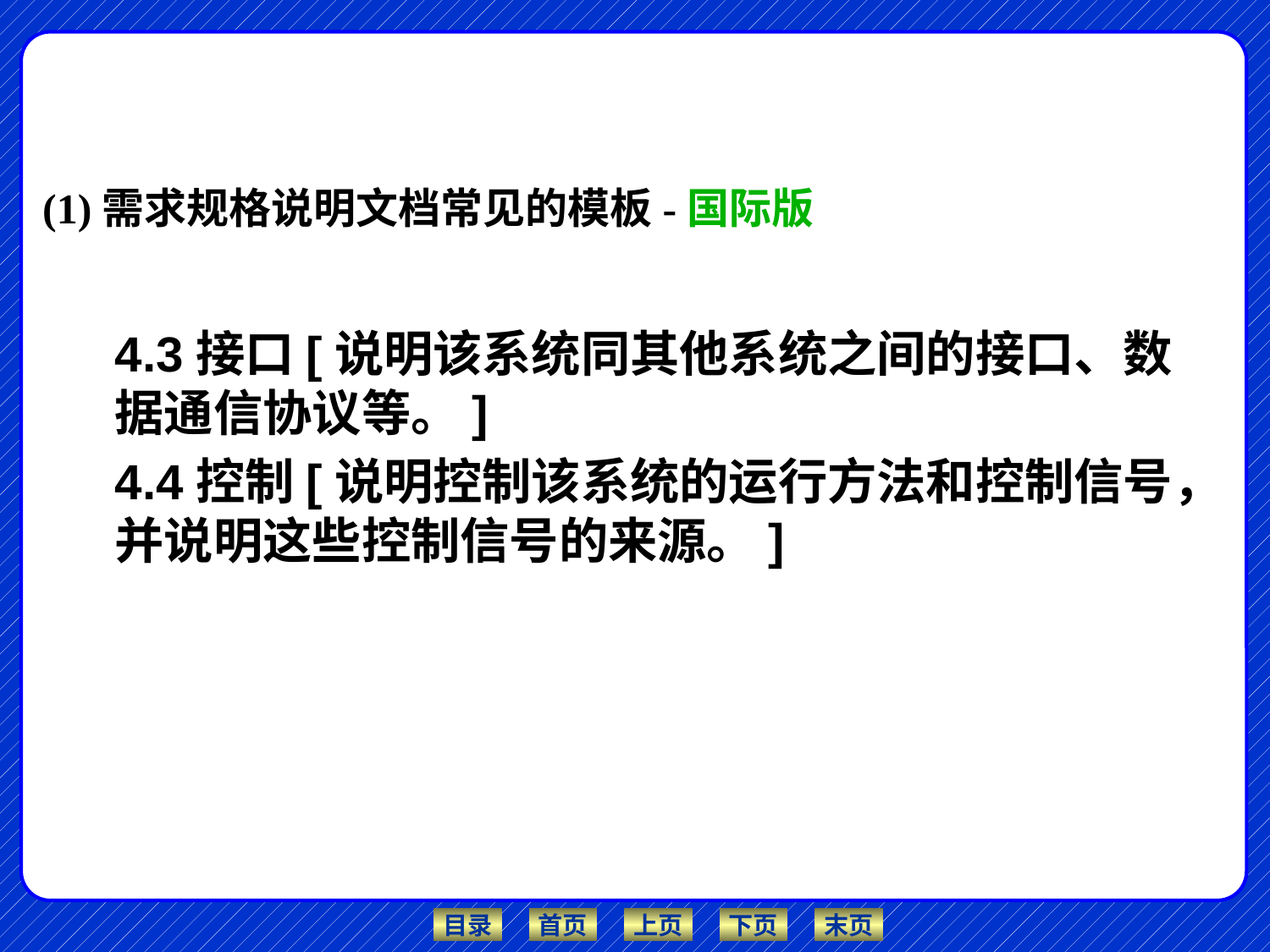

41
(1)需求规格说明文档常见的模板-国际版
	4.3接口[说明该系统同其他系统之间的接口、数据通信协议等。]
	4.4控制[说明控制该系统的运行方法和控制信号，并说明这些控制信号的来源。]